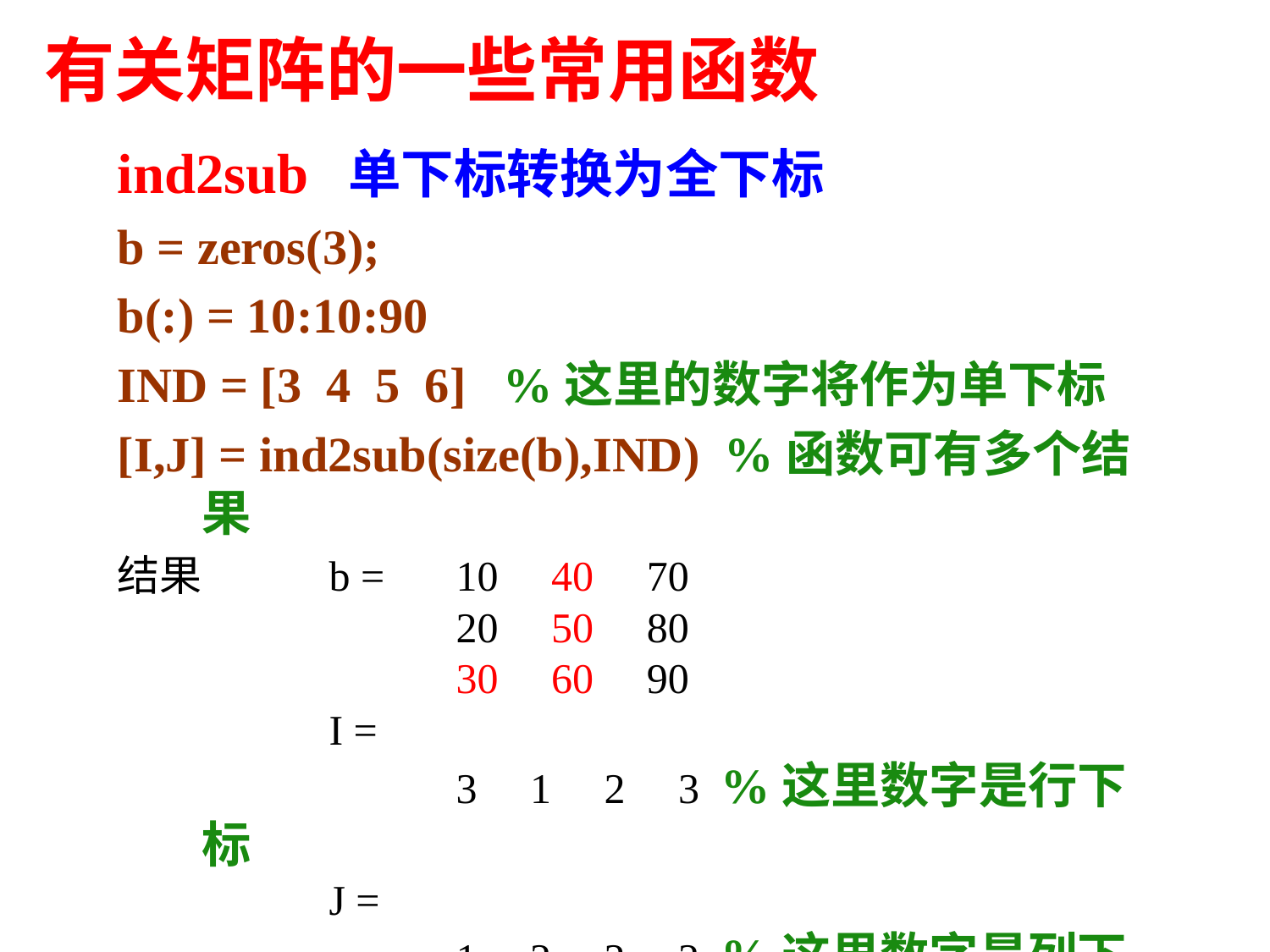

有关矩阵的一些常用函数
ind2sub  单下标转换为全下标
b = zeros(3);
b(:) = 10:10:90
IND = [3  4  5  6]   %这里的数字将作为单下标
[I,J] = ind2sub(size(b),IND)  %函数可有多个结果
结果	b =	10     40     70
     			20     50     80
     			30     60     90
		I =
     			3     1     2     3  %这里数字是行下标
		J =
     			1     2     2     2  %这里数字是列下标

40